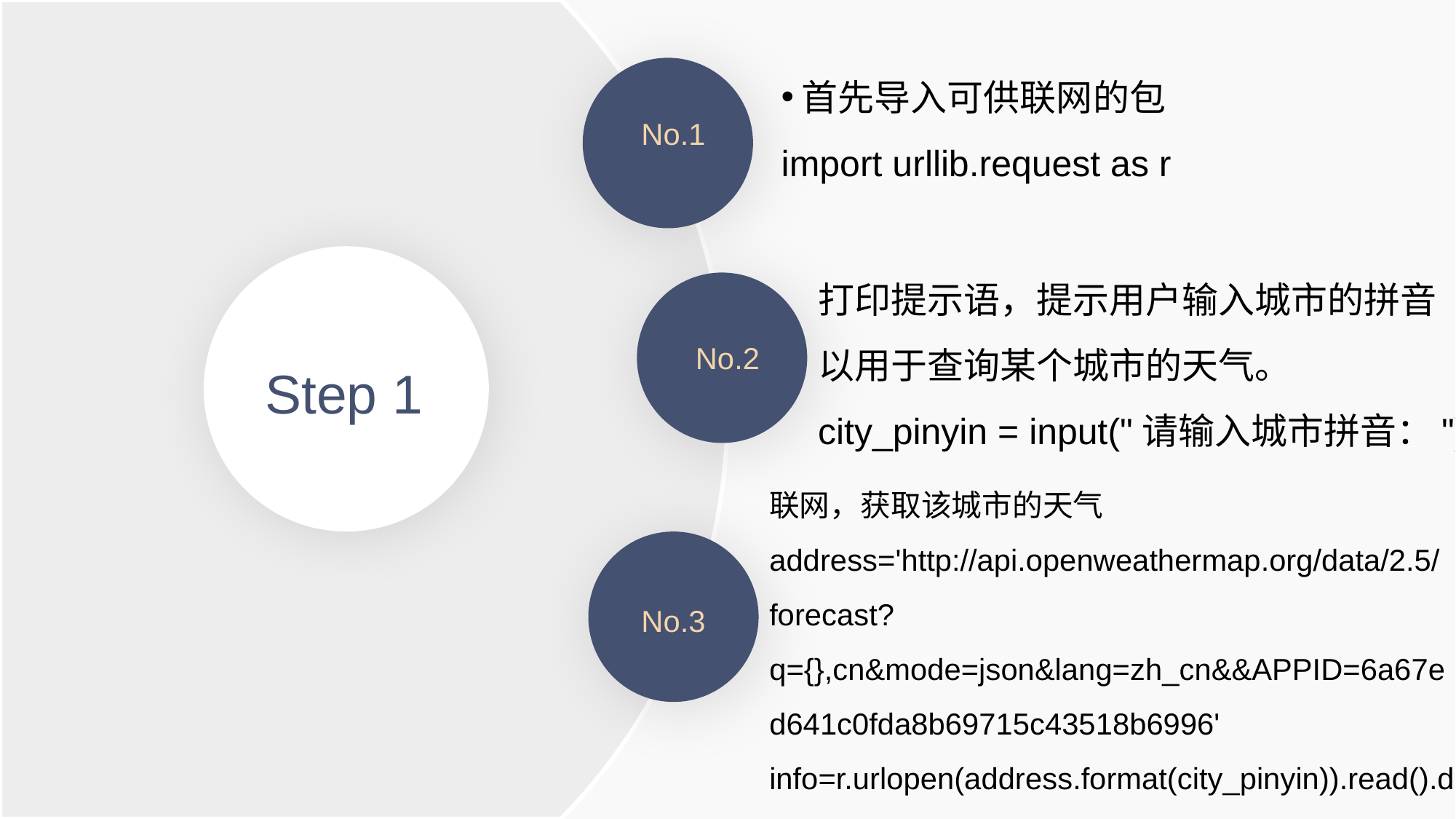

首先导入可供联网的包
import urllib.request as r

No.1

打印提示语，提示用户输入城市的拼音以用于查询某个城市的天气。
city_pinyin = input("请输入城市拼音：")

No.2
Step 1
联网，获取该城市的天气
address='http://api.openweathermap.org/data/2.5/forecast?q={},cn&mode=json&lang=zh_cn&&APPID=6a67ed641c0fda8b69715c43518b6996'
info=r.urlopen(address.format(city_pinyin)).read().decode('utf-8','ignore')

No.3